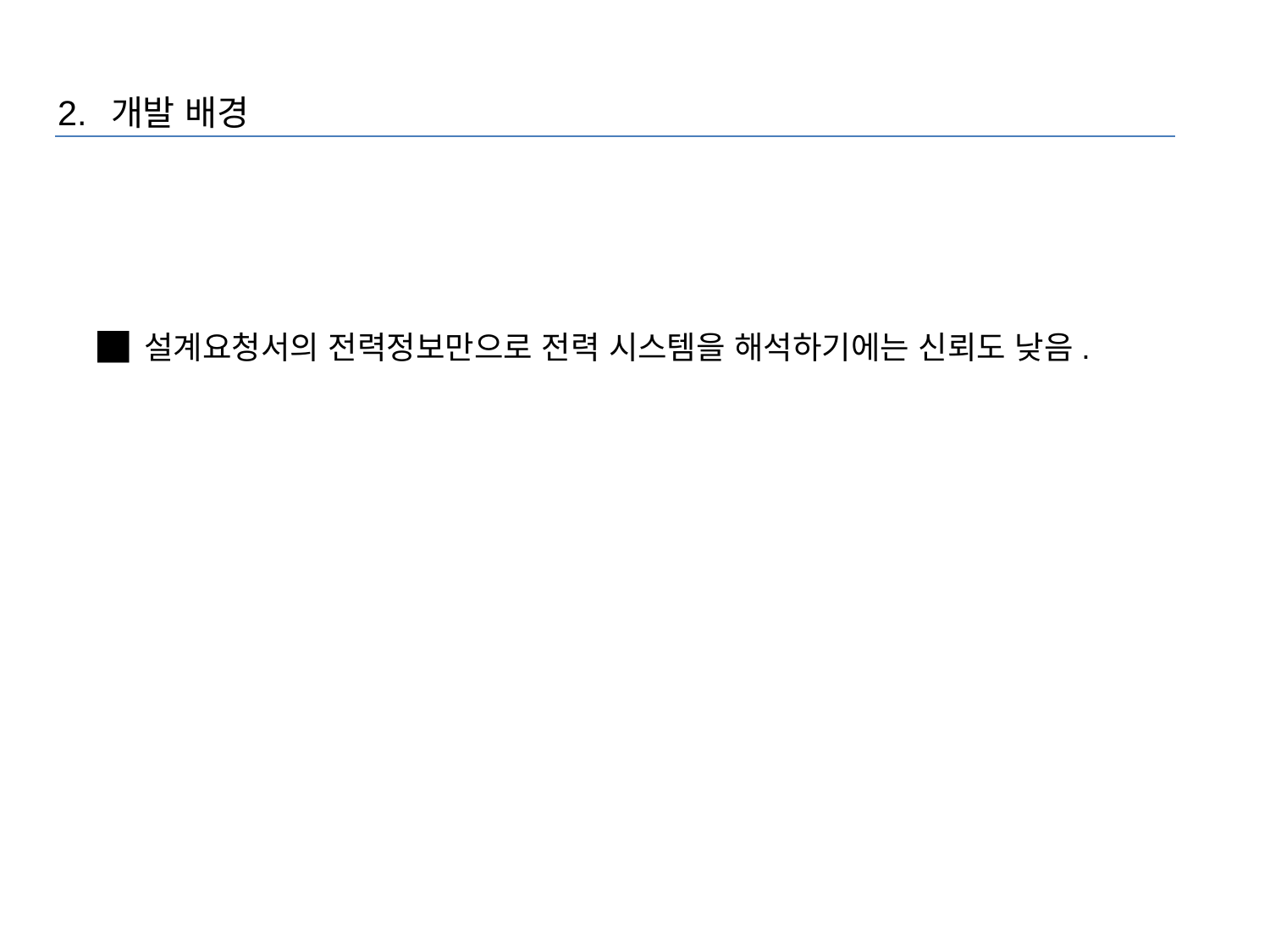

# 2.  개발 배경
█ 설계요청서의 전력정보만으로 전력 시스템을 해석하기에는 신뢰도 낮음.